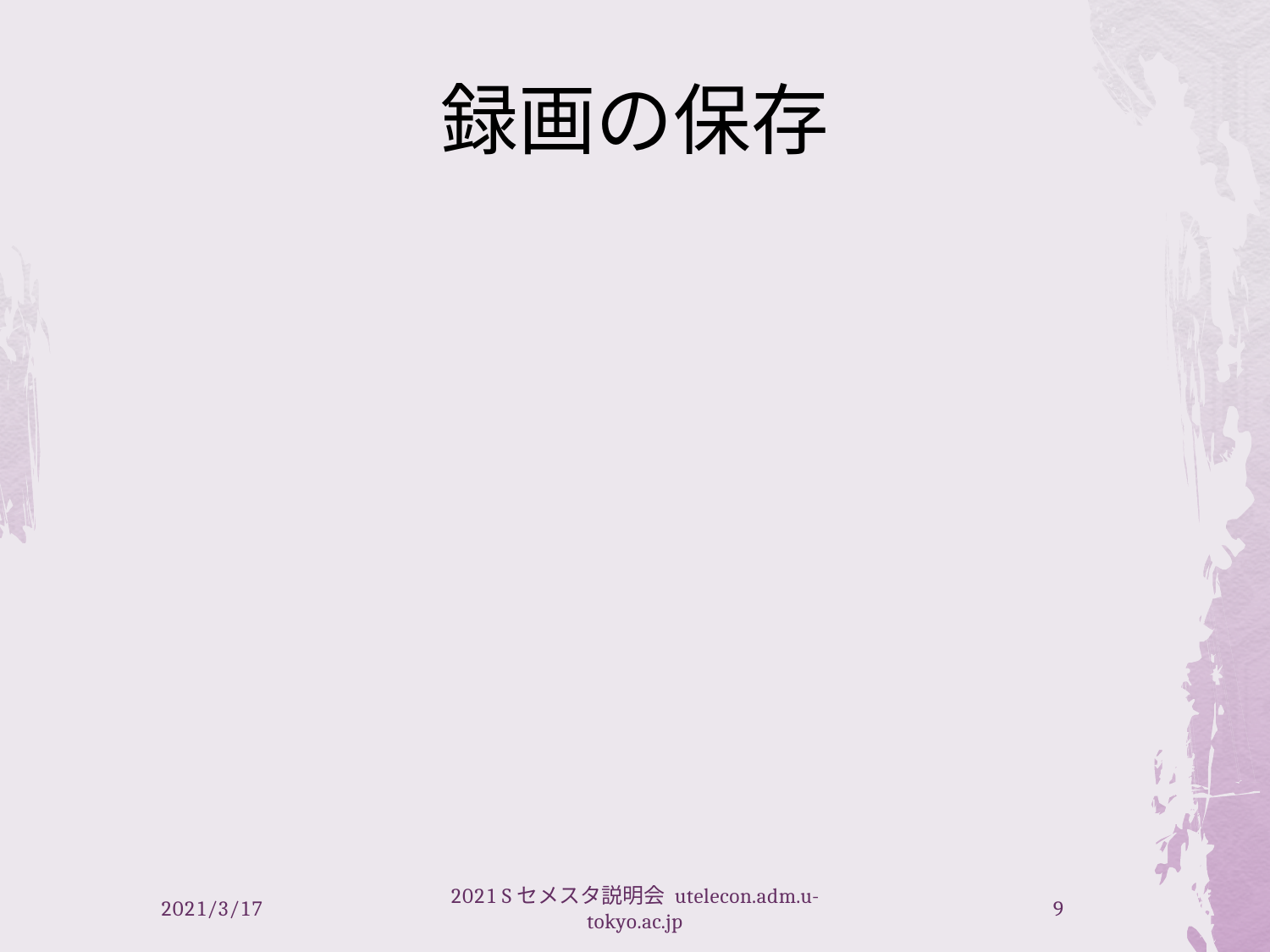

# 録画の保存

2021/3/17
2021 Sセメスタ説明会 utelecon.adm.u-tokyo.ac.jp
9